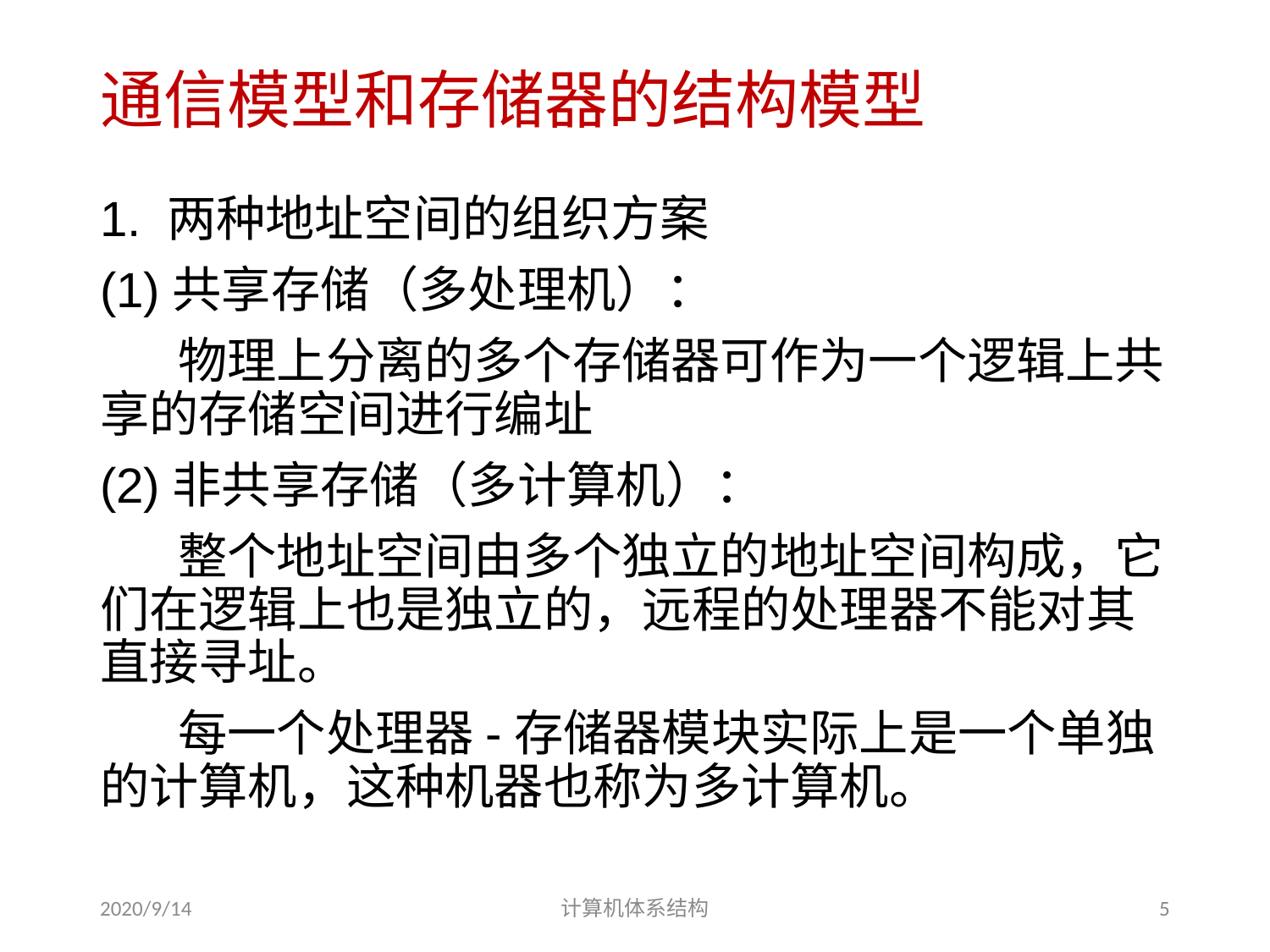

# 通信模型和存储器的结构模型
1. 两种地址空间的组织方案
(1)共享存储（多处理机）：
      物理上分离的多个存储器可作为一个逻辑上共享的存储空间进行编址
(2)非共享存储（多计算机）：
      整个地址空间由多个独立的地址空间构成，它们在逻辑上也是独立的，远程的处理器不能对其直接寻址。
      每一个处理器-存储器模块实际上是一个单独的计算机，这种机器也称为多计算机。

2020/9/14
计算机体系结构
5